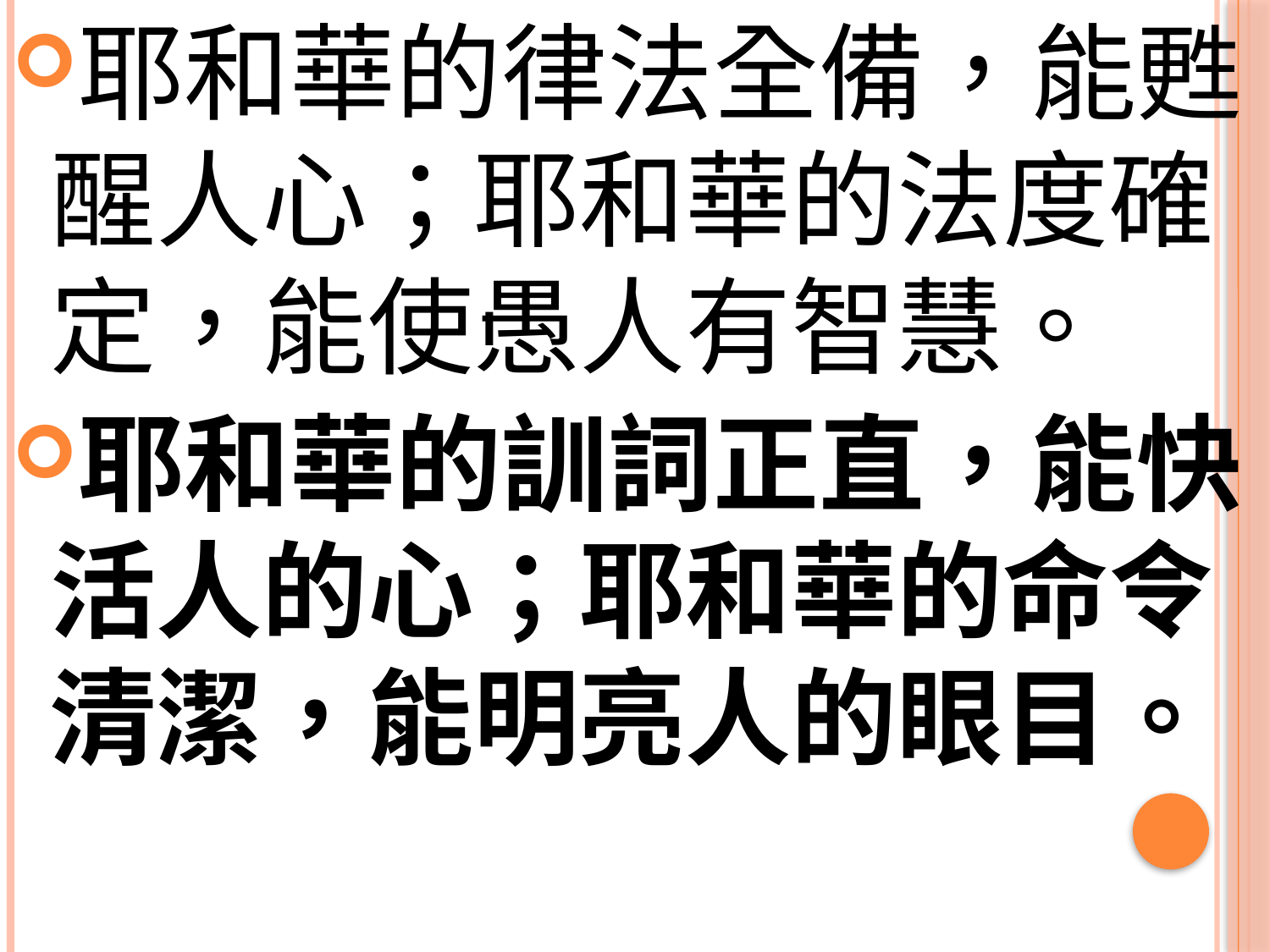

耶和華的律法全備，能甦醒人心；耶和華的法度確定，能使愚人有智慧。
耶和華的訓詞正直，能快活人的心；耶和華的命令清潔，能明亮人的眼目。